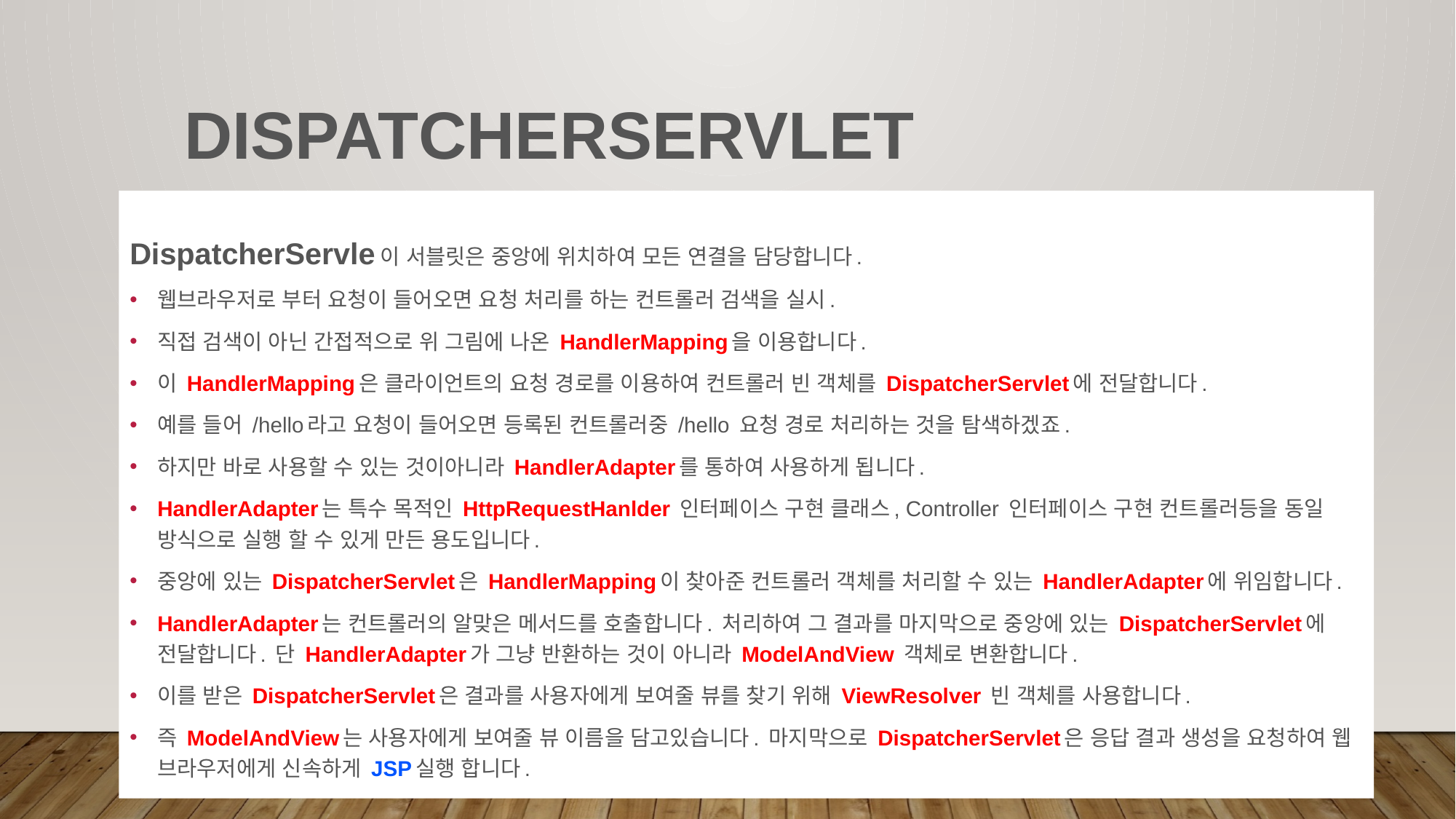

# DispatcherServlet
DispatcherServle이 서블릿은 중앙에 위치하여 모든 연결을 담당합니다.
웹브라우저로 부터 요청이 들어오면 요청 처리를 하는 컨트롤러 검색을 실시.
직접 검색이 아닌 간접적으로 위 그림에 나온 HandlerMapping을 이용합니다.
이 HandlerMapping은 클라이언트의 요청 경로를 이용하여 컨트롤러 빈 객체를 DispatcherServlet에 전달합니다.
예를 들어 /hello라고 요청이 들어오면 등록된 컨트롤러중 /hello 요청 경로 처리하는 것을 탐색하겠죠.
하지만 바로 사용할 수 있는 것이아니라 HandlerAdapter를 통하여 사용하게 됩니다.
HandlerAdapter는 특수 목적인 HttpRequestHanlder 인터페이스 구현 클래스, Controller 인터페이스 구현 컨트롤러등을 동일 방식으로 실행 할 수 있게 만든 용도입니다.
중앙에 있는 DispatcherServlet은 HandlerMapping이 찾아준 컨트롤러 객체를 처리할 수 있는 HandlerAdapter에 위임합니다.
HandlerAdapter는 컨트롤러의 알맞은 메서드를 호출합니다. 처리하여 그 결과를 마지막으로 중앙에 있는 DispatcherServlet에 전달합니다. 단 HandlerAdapter가 그냥 반환하는 것이 아니라 ModelAndView 객체로 변환합니다.
이를 받은 DispatcherServlet은 결과를 사용자에게 보여줄 뷰를 찾기 위해 ViewResolver 빈 객체를 사용합니다.
즉 ModelAndView는 사용자에게 보여줄 뷰 이름을 담고있습니다. 마지막으로 DispatcherServlet은 응답 결과 생성을 요청하여 웹 브라우저에게 신속하게 JSP실행 합니다.